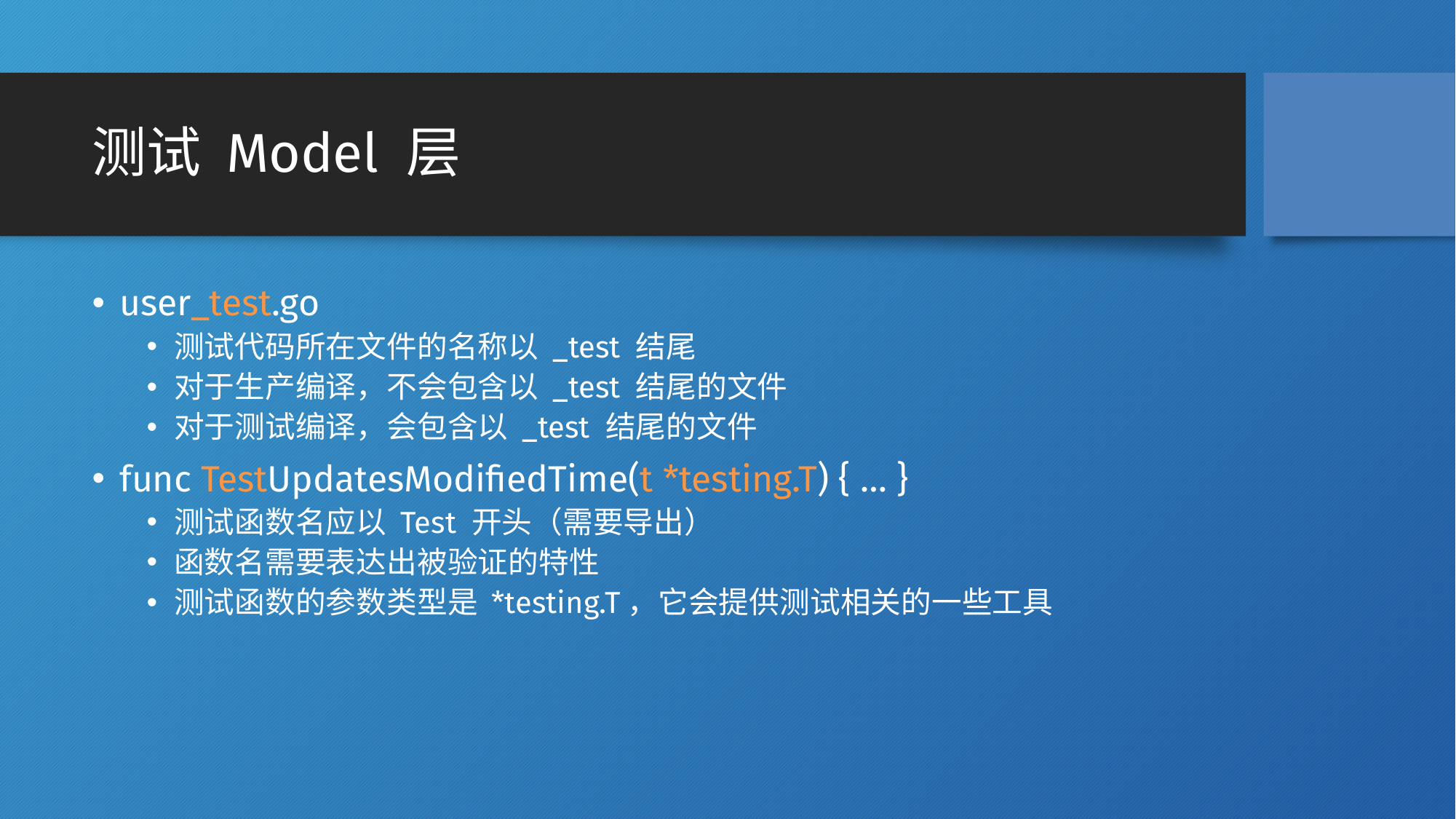

# 测试 Model 层
user_test.go
测试代码所在文件的名称以 _test 结尾
对于生产编译，不会包含以 _test 结尾的文件
对于测试编译，会包含以 _test 结尾的文件
func TestUpdatesModifiedTime(t *testing.T) { … }
测试函数名应以 Test 开头（需要导出）
函数名需要表达出被验证的特性
测试函数的参数类型是 *testing.T，它会提供测试相关的一些工具